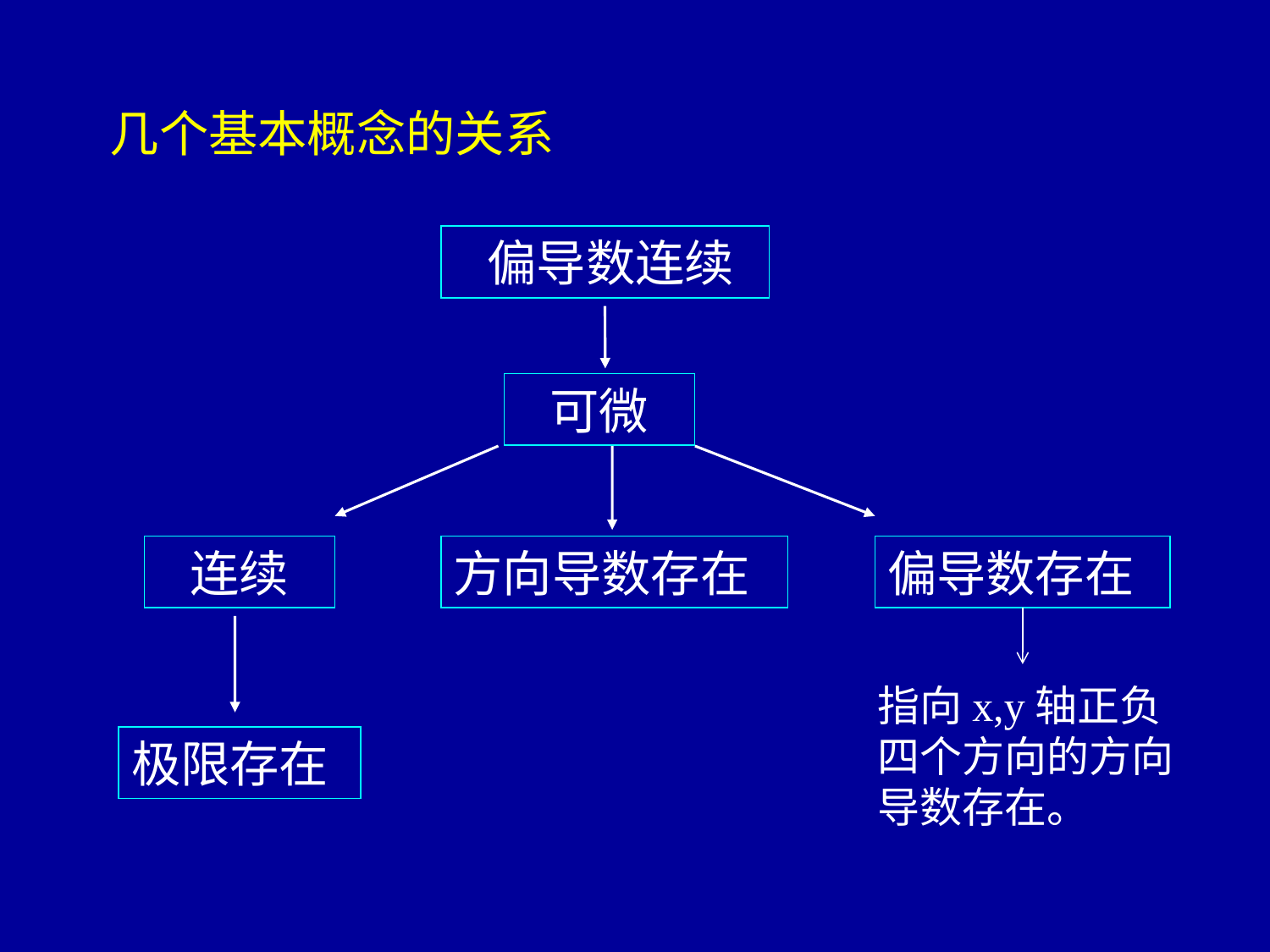

几个基本概念的关系
  偏导数连续

可微

连续
方向导数存在
偏导数存在

指向x,y轴正负四个方向的方向导数存在。
极限存在